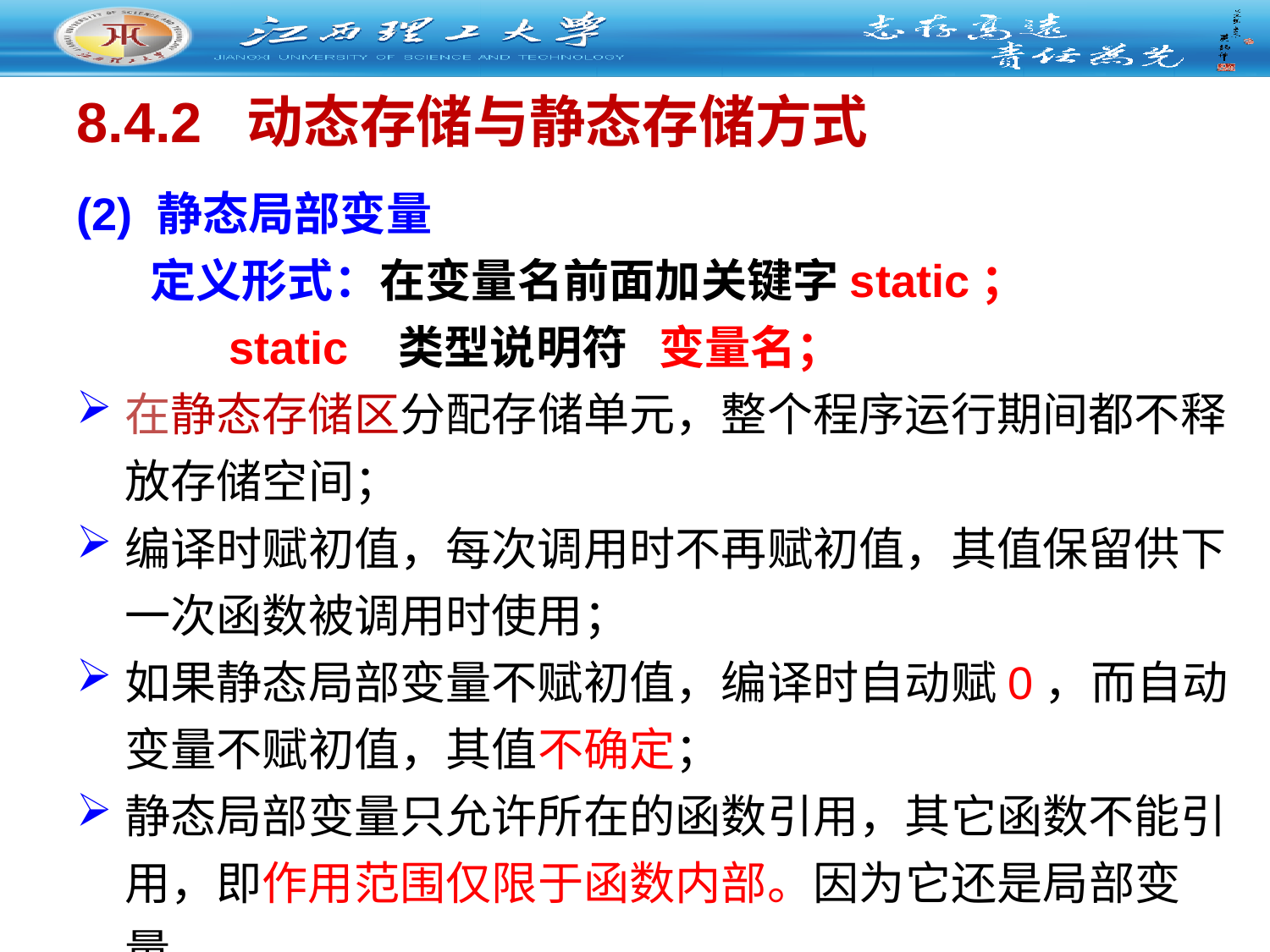

8.4.2  动态存储与静态存储方式
(2) 静态局部变量
      定义形式：在变量名前面加关键字static；
            static   类型说明符   变量名；
在静态存储区分配存储单元，整个程序运行期间都不释放存储空间；
编译时赋初值，每次调用时不再赋初值，其值保留供下一次函数被调用时使用；
如果静态局部变量不赋初值，编译时自动赋0，而自动变量不赋初值，其值不确定；
静态局部变量只允许所在的函数引用，其它函数不能引用，即作用范围仅限于函数内部。因为它还是局部变量。